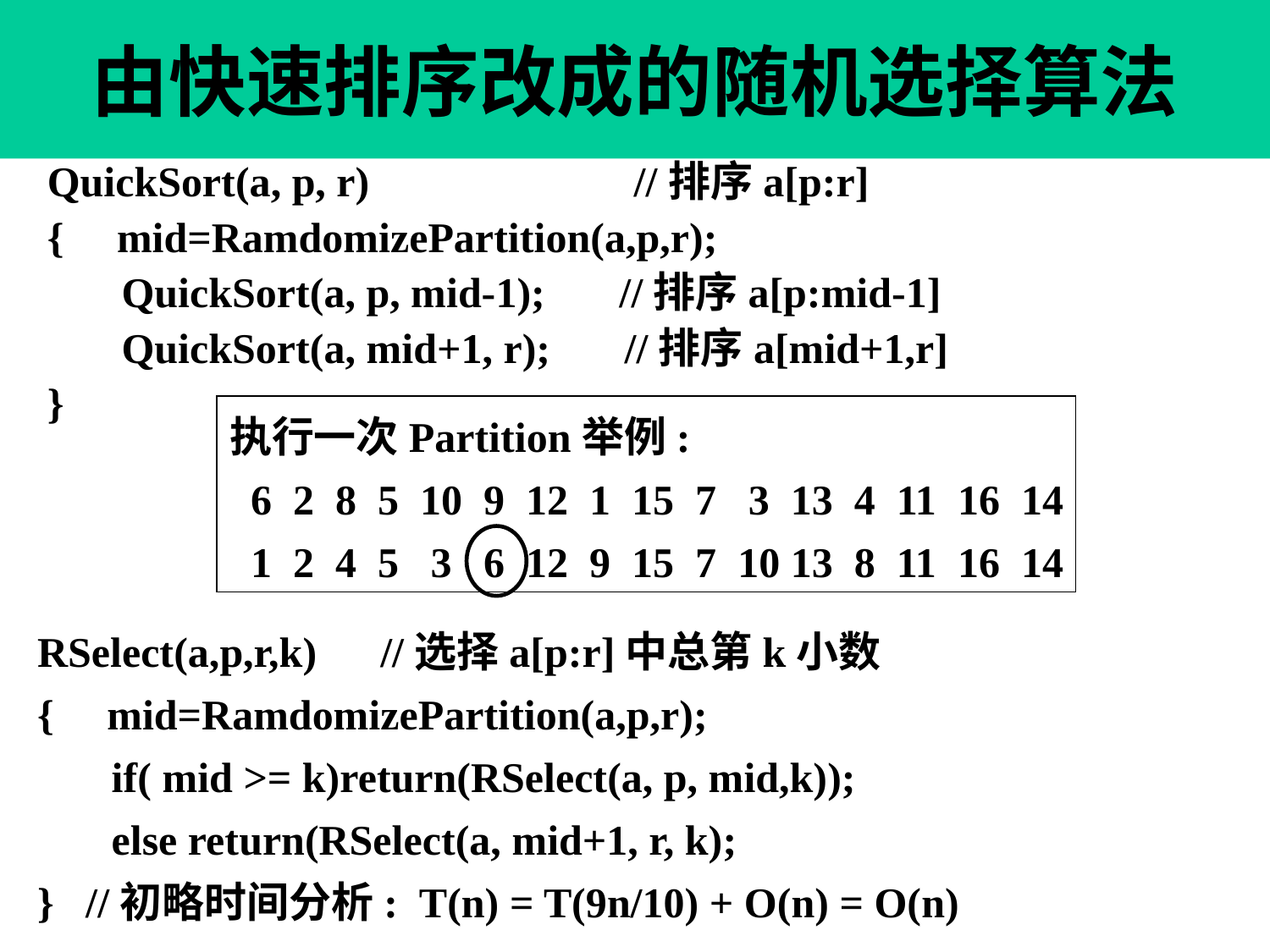

由快速排序改成的随机选择算法
QuickSort(a, p, r)                         //排序a[p:r]
{     mid=RamdomizePartition(a,p,r);
       QuickSort(a, p, mid-1);       //排序a[p:mid-1]
       QuickSort(a, mid+1, r);       //排序a[mid+1,r]
}
执行一次Partition举例:
  6  2  8  5  10  9  12  1  15  7   3  13  4  11  16  14
  1  2  4  5   3   6  12  9  15  7  10 13  8  11  16  14

RSelect(a,p,r,k)      //选择a[p:r]中总第k小数
{     mid=RamdomizePartition(a,p,r);
       if( mid >= k)return(RSelect(a, p, mid,k));
       else return(RSelect(a, mid+1, r, k);
}   //初略时间分析:  T(n) = T(9n/10) + O(n) = O(n)